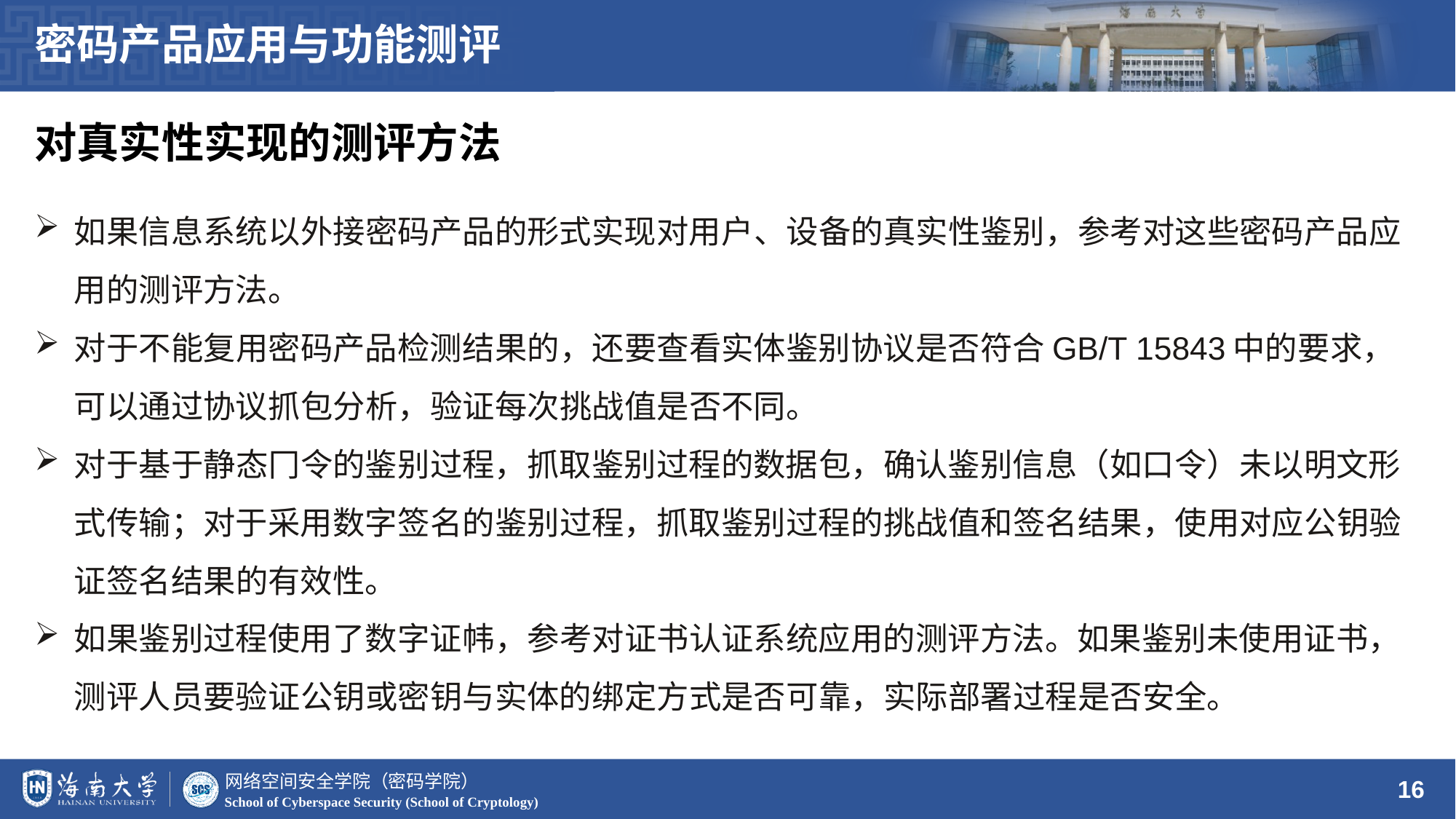

密码产品应用与功能测评
对真实性实现的测评方法
如果信息系统以外接密码产品的形式实现对用户、设备的真实性鉴别，参考对这些密码产品应用的测评方法。
对于不能复用密码产品检测结果的，还要查看实体鉴别协议是否符合GB/T 15843中的要求，可以通过协议抓包分析，验证每次挑战值是否不同。
对于基于静态冂令的鉴别过程，抓取鉴别过程的数据包，确认鉴别信息（如口令）未以明文形式传输；对于采用数字签名的鉴别过程，抓取鉴别过程的挑战值和签名结果，使用对应公钥验证签名结果的有效性。
如果鉴别过程使用了数字证帏，参考对证书认证系统应用的测评方法。如果鉴别未使用证书，测评人员要验证公钥或密钥与实体的绑定方式是否可靠，实际部署过程是否安全。
16